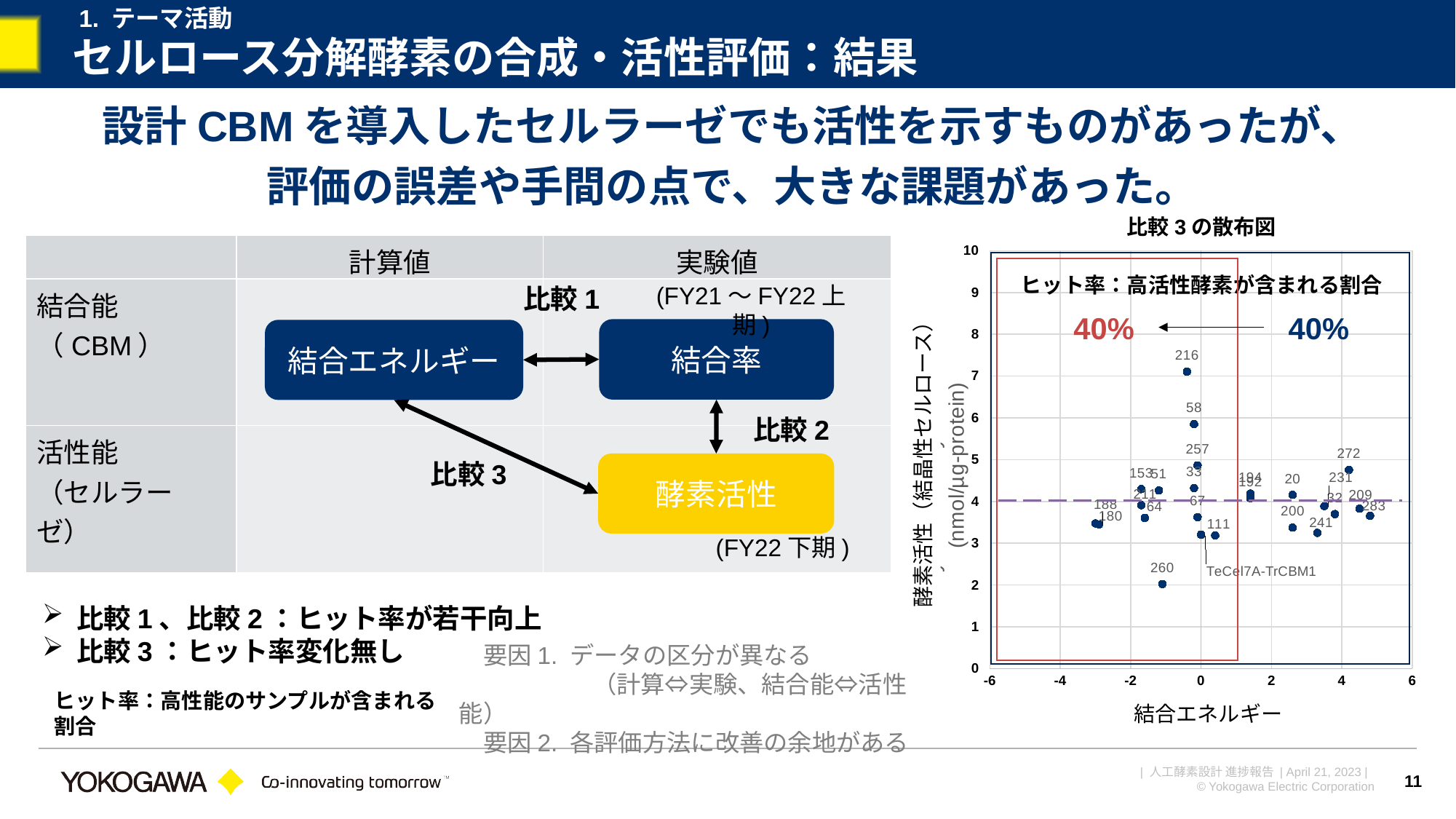

1. テーマ活動
# セルロース分解酵素の合成・活性評価：結果
設計CBMを導入したセルラーゼでも活性を示すものがあったが、
評価の誤差や手間の点で、大きな課題があった。
比較3の散布図

### Chart

| Category |  |
|---|---|
|  | 計算値 | 実験値 |
| --- | --- | --- |
| 結合能 （CBM） |  |  |
| 活性能 （セルラーゼ） |  |  |

ヒット率：高活性酵素が含まれる割合
(FY21～FY22上期)
比較1
40%
40%
結合率
結合エネルギー
比較2
酵素活性（結晶性セルロース）
比較3
酵素活性
(FY22下期)
比較1、比較2：ヒット率が若干向上
比較3：ヒット率変化無し
　要因1. データの区分が異なる
	　（計算⇔実験、結合能⇔活性能）
　要因2. 各評価方法に改善の余地がある
ヒット率：高性能のサンプルが含まれる割合
結合エネルギー
11